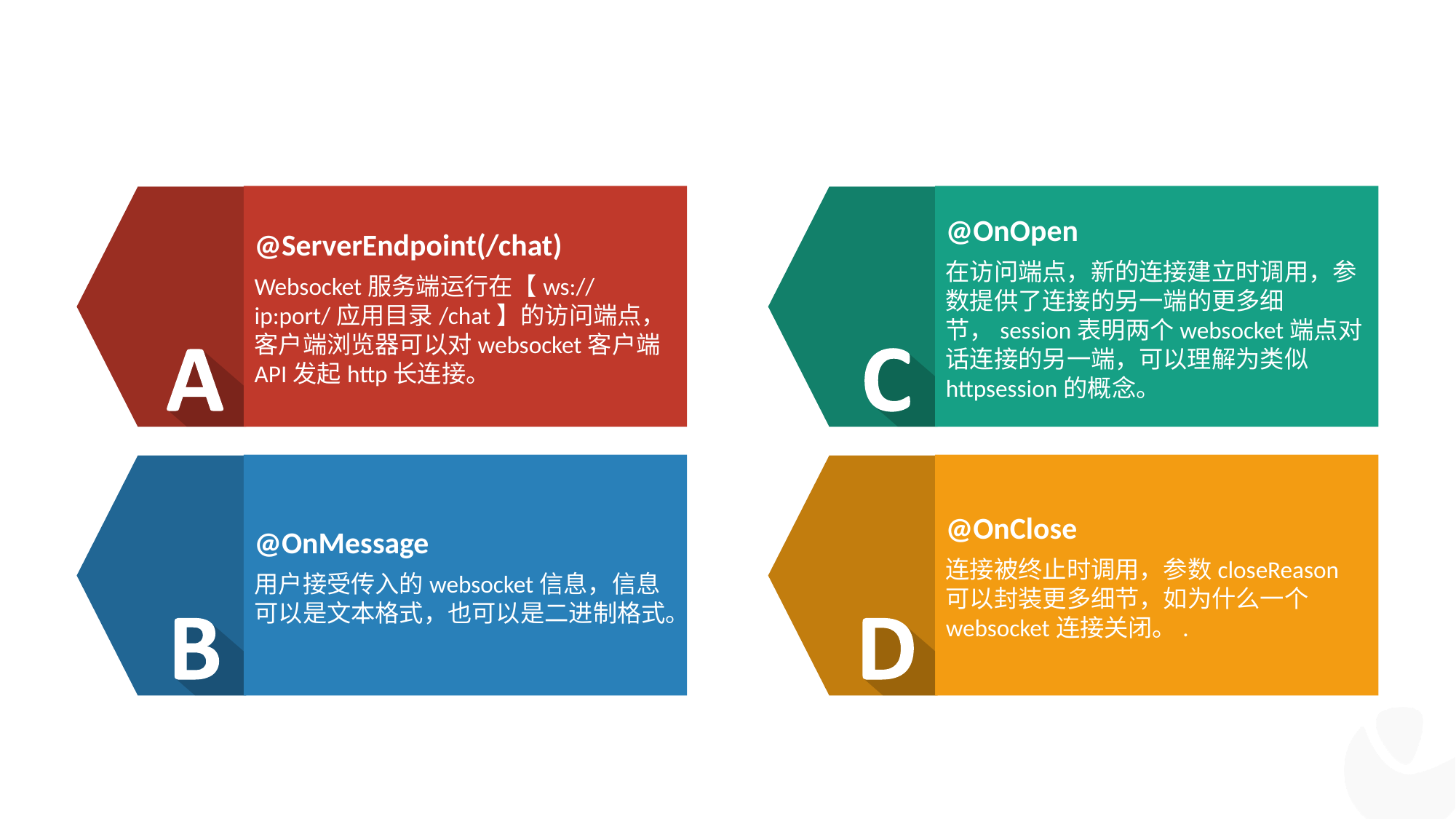

@ServerEndpoint(/chat)
Websocket服务端运行在【ws://ip:port/应用目录/chat】的访问端点，客户端浏览器可以对websocket客户端API发起http长连接。
@OnOpen
在访问端点，新的连接建立时调用，参数提供了连接的另一端的更多细节，session表明两个websocket端点对话连接的另一端，可以理解为类似httpsession的概念。

@OnMessage
用户接受传入的websocket信息，信息可以是文本格式，也可以是二进制格式。
@OnClose
连接被终止时调用，参数closeReason可以封装更多细节，如为什么一个websocket连接关闭。.